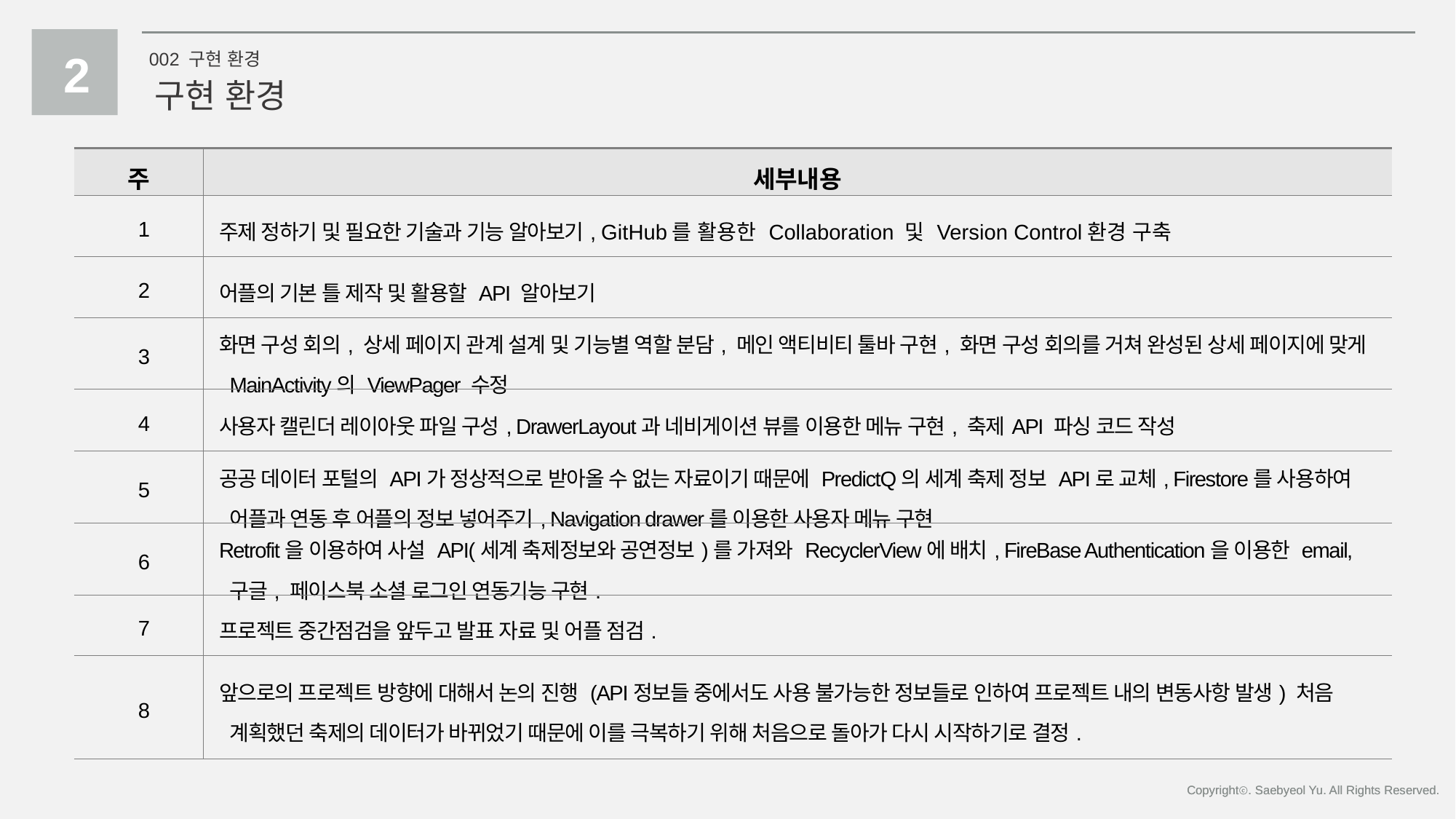

2
002 구현 환경
구현 환경
| 주 | 세부내용 |
| --- | --- |
| 1 | 주제 정하기 및 필요한 기술과 기능 알아보기, GitHub를 활용한 Collaboration 및 Version Control환경 구축 |
| 2 | 어플의 기본 틀 제작 및 활용할 API 알아보기 |
| 3 | 화면 구성 회의, 상세 페이지 관계 설계 및 기능별 역할 분담, 메인 액티비티 툴바 구현, 화면 구성 회의를 거쳐 완성된 상세 페이지에 맞게 MainActivity의 ViewPager 수정 |
| 4 | 사용자 캘린더 레이아웃 파일 구성, DrawerLayout과 네비게이션 뷰를 이용한 메뉴 구현, 축제API 파싱 코드 작성 |
| 5 | 공공 데이터 포털의 API가 정상적으로 받아올 수 없는 자료이기 때문에 PredictQ의 세계 축제 정보 API로 교체, Firestore를 사용하여 어플과 연동 후 어플의 정보 넣어주기, Navigation drawer를 이용한 사용자 메뉴 구현 |
| 6 | Retrofit을 이용하여 사설 API(세계 축제정보와 공연정보)를 가져와 RecyclerView에 배치, FireBase Authentication을 이용한 email, 구글, 페이스북 소셜 로그인 연동기능 구현. |
| 7 | 프로젝트 중간점검을 앞두고 발표 자료 및 어플 점검. |
| 8 | 앞으로의 프로젝트 방향에 대해서 논의 진행 (API정보들 중에서도 사용 불가능한 정보들로 인하여 프로젝트 내의 변동사항 발생) 처음 계획했던 축제의 데이터가 바뀌었기 때문에 이를 극복하기 위해 처음으로 돌아가 다시 시작하기로 결정. |
Copyrightⓒ. Saebyeol Yu. All Rights Reserved.